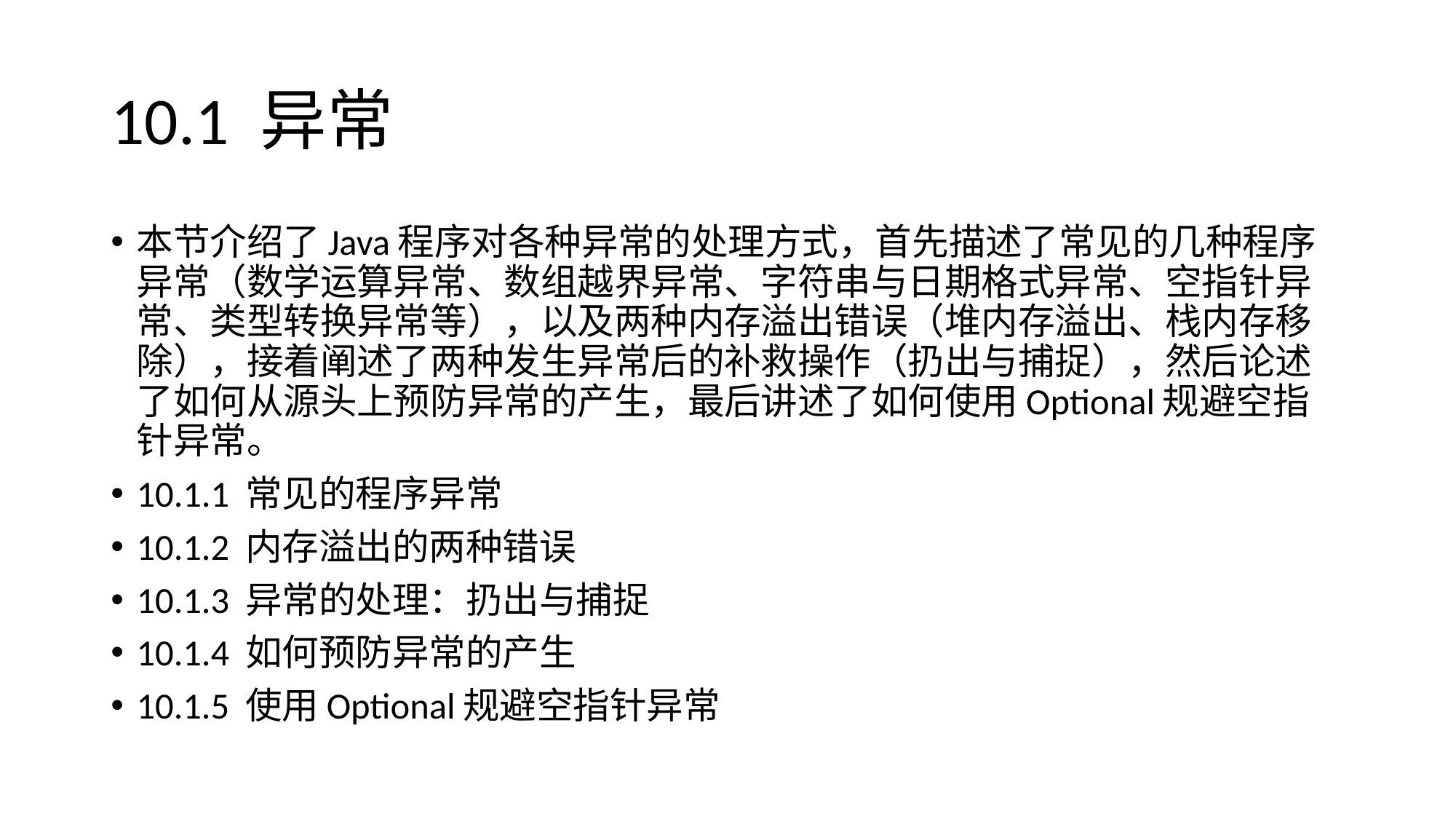

# 10.1 异常
本节介绍了Java程序对各种异常的处理方式，首先描述了常见的几种程序异常（数学运算异常、数组越界异常、字符串与日期格式异常、空指针异常、类型转换异常等），以及两种内存溢出错误（堆内存溢出、栈内存移除），接着阐述了两种发生异常后的补救操作（扔出与捕捉），然后论述了如何从源头上预防异常的产生，最后讲述了如何使用Optional规避空指针异常。
10.1.1 常见的程序异常
10.1.2 内存溢出的两种错误
10.1.3 异常的处理：扔出与捕捉
10.1.4 如何预防异常的产生
10.1.5 使用Optional规避空指针异常